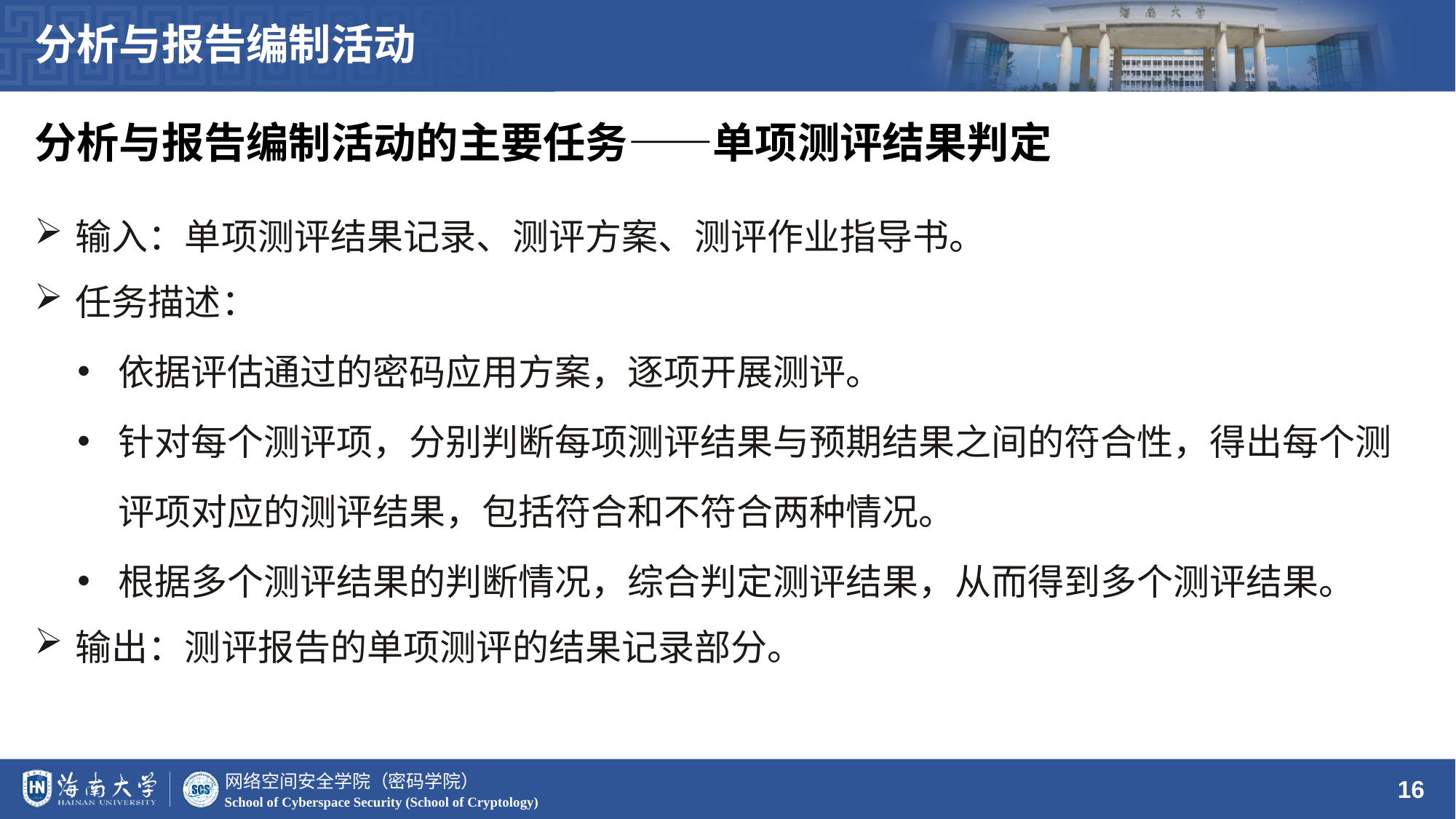

分析与报告编制活动
分析与报告编制活动的主要任务——单项测评结果判定
输入：单项测评结果记录、测评方案、测评作业指导书。
任务描述：
依据评估通过的密码应用方案，逐项开展测评。
针对每个测评项，分别判断每项测评结果与预期结果之间的符合性，得出每个测评项对应的测评结果，包括符合和不符合两种情况。
根据多个测评结果的判断情况，综合判定测评结果，从而得到多个测评结果。
输出：测评报告的单项测评的结果记录部分。
16